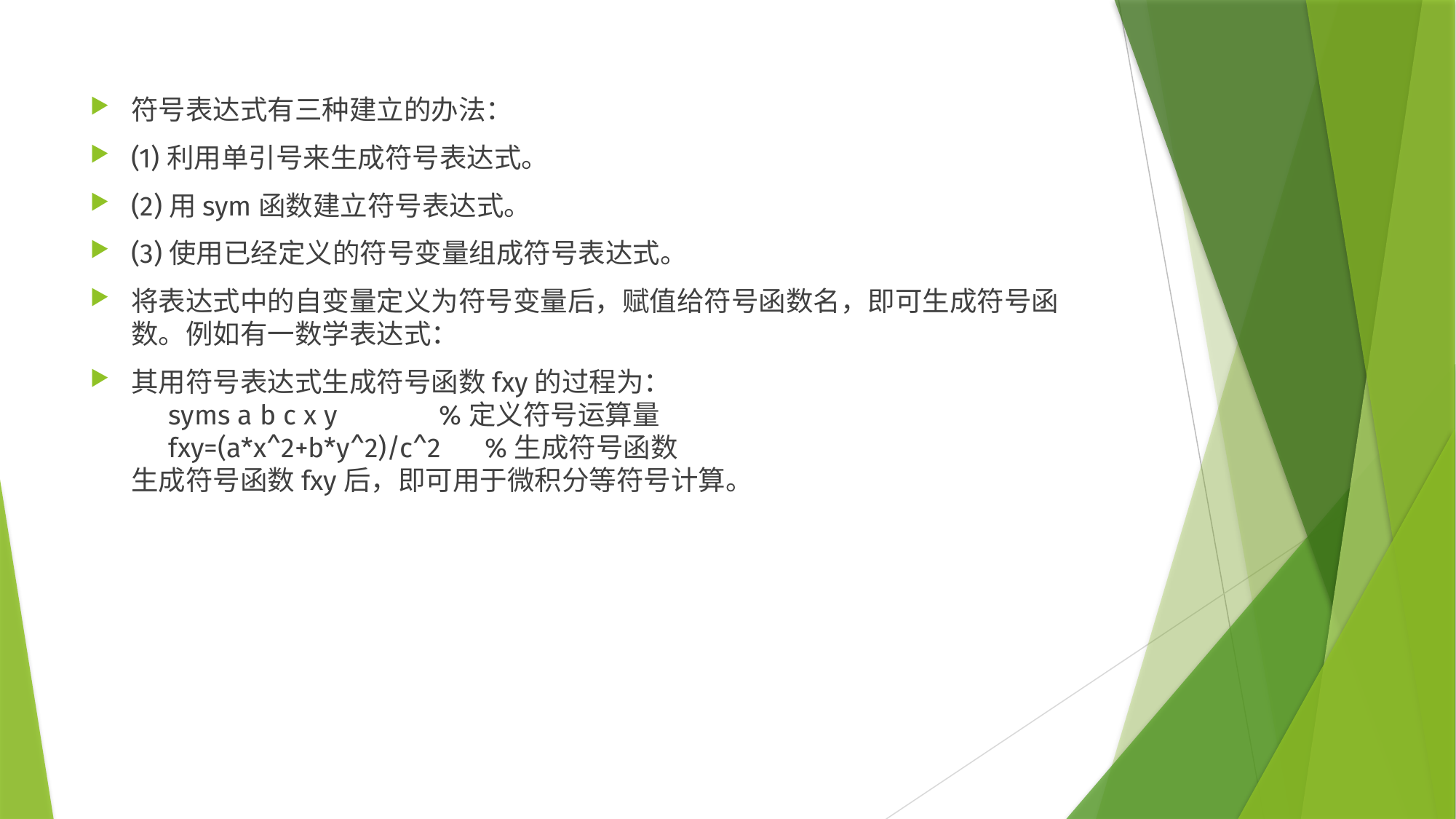

符号表达式有三种建立的办法：
(1)利用单引号来生成符号表达式。
(2)用sym函数建立符号表达式。
(3)使用已经定义的符号变量组成符号表达式。
将表达式中的自变量定义为符号变量后，赋值给符号函数名，即可生成符号函数。例如有一数学表达式：
其用符号表达式生成符号函数fxy的过程为：
     syms a b c x y              %定义符号运算量
     fxy=(a*x^2+b*y^2)/c^2      %生成符号函数
生成符号函数fxy后，即可用于微积分等符号计算。